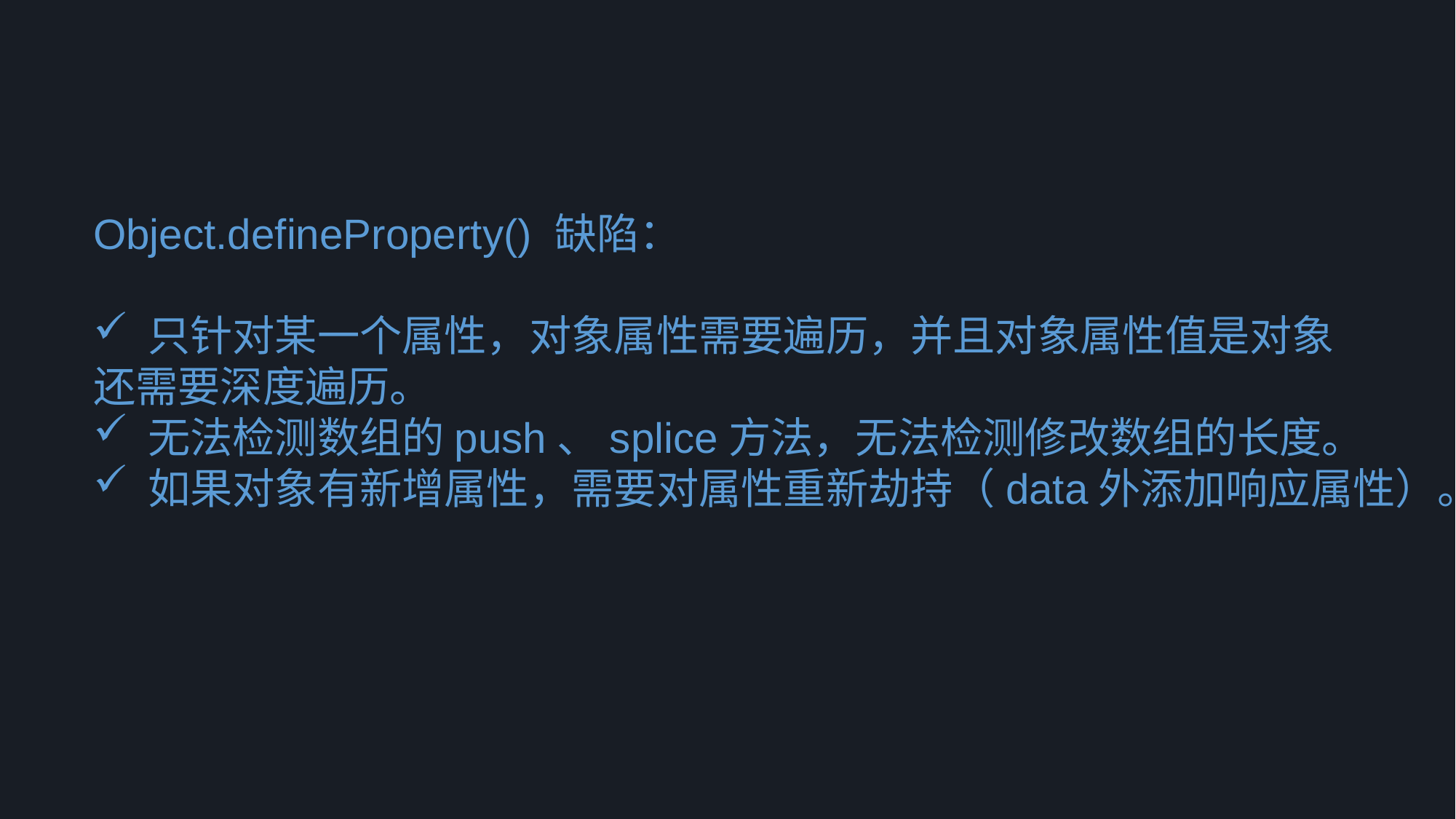

Object.defineProperty() 缺陷：

只针对某一个属性，对象属性需要遍历，并且对象属性值是对象
还需要深度遍历。
无法检测数组的push、splice方法，无法检测修改数组的长度。
如果对象有新增属性，需要对属性重新劫持（data外添加响应属性）。